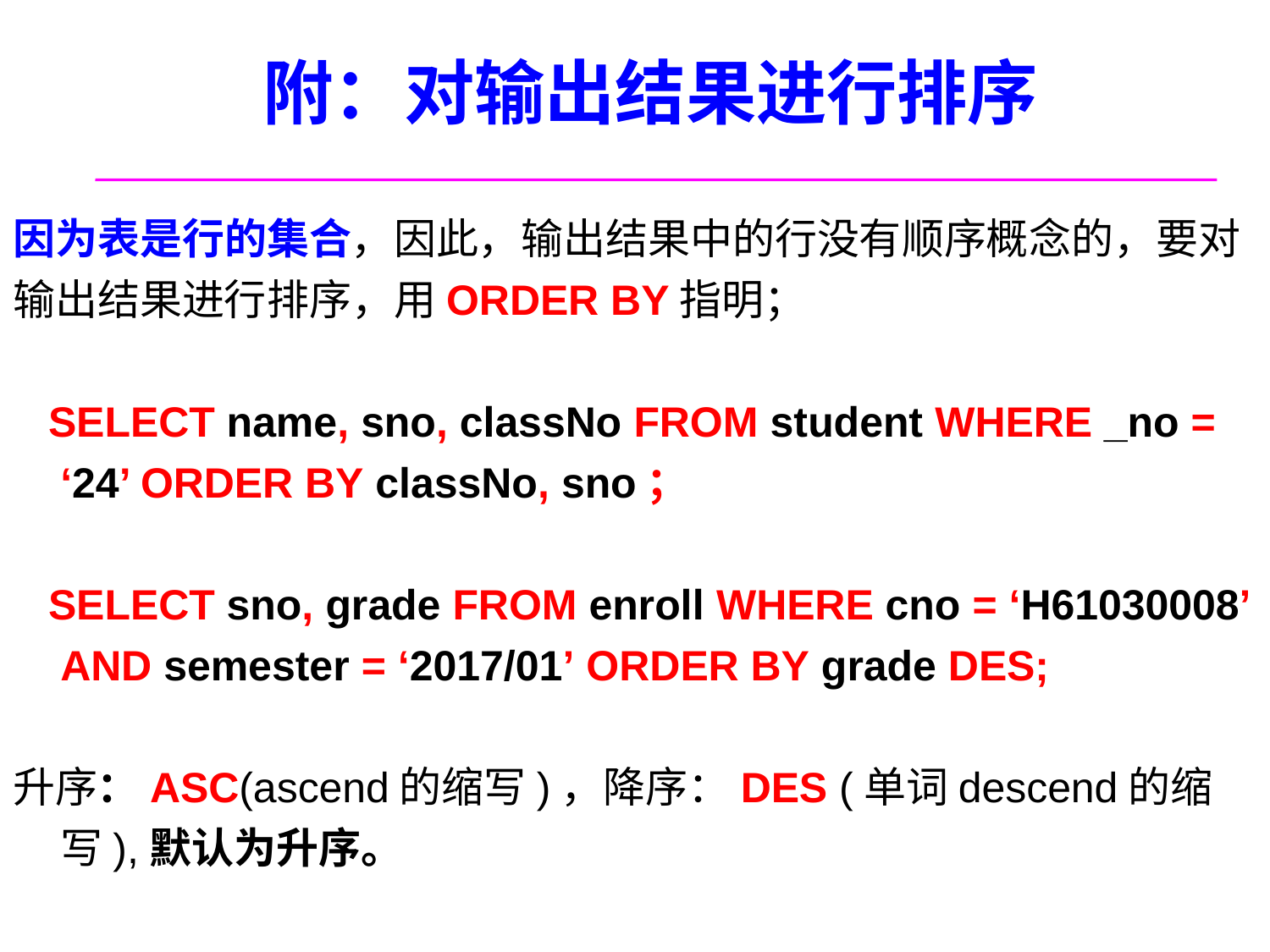

# 附：对输出结果进行排序
因为表是行的集合，因此，输出结果中的行没有顺序概念的，要对输出结果进行排序，用ORDER BY指明；

   SELECT name, sno, classNo FROM student WHERE _no = ‘24’ ORDER BY classNo, sno；

   SELECT sno, grade FROM enroll WHERE cno = ‘H61030008’ AND semester = ‘2017/01’ ORDER BY grade DES;

升序：ASC(ascend的缩写)，降序：DES (单词descend的缩写),默认为升序。